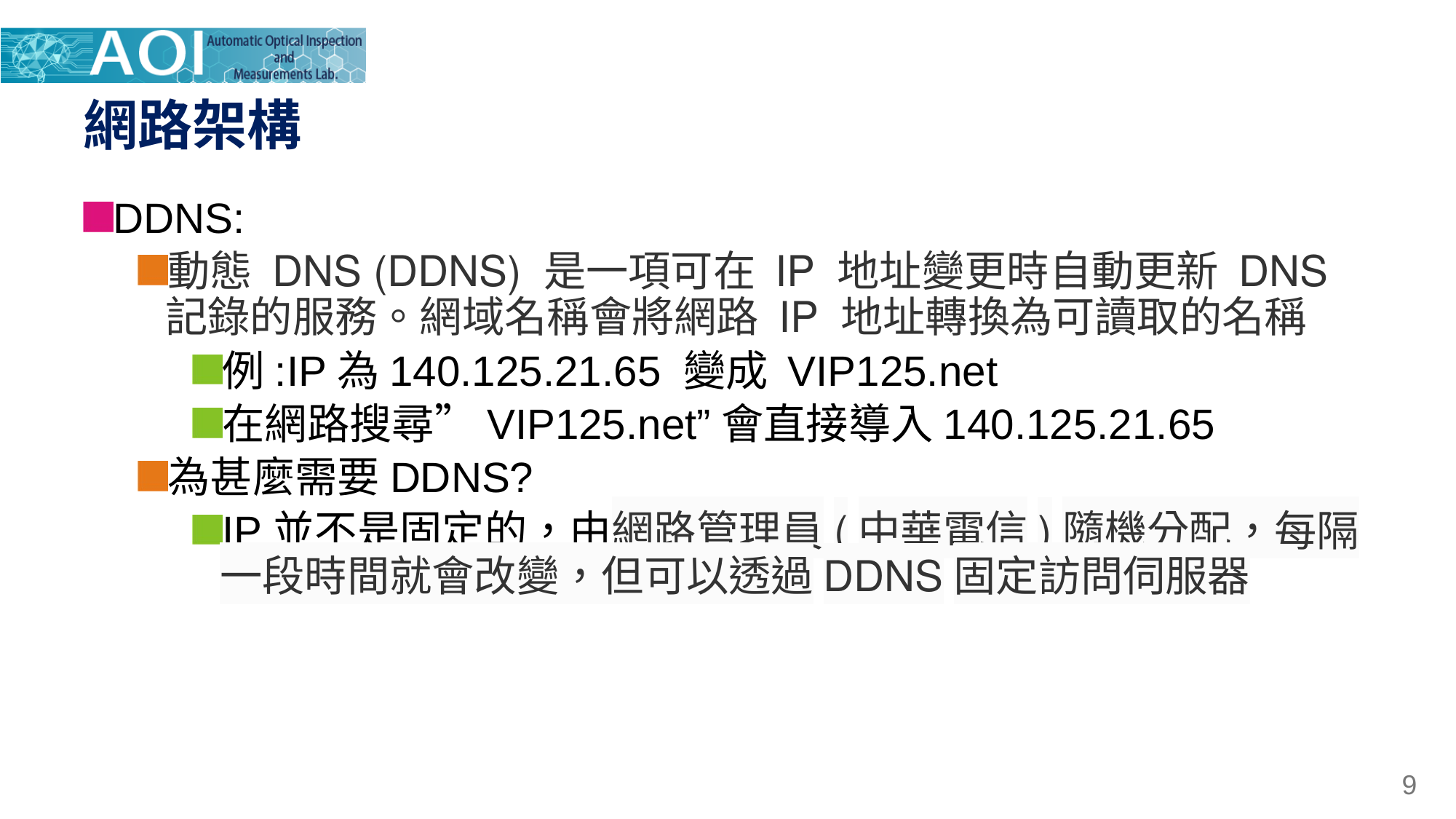

# 網路架構
DDNS:
動態 DNS (DDNS) 是一項可在 IP 地址變更時自動更新 DNS 記錄的服務。網域名稱會將網路 IP 地址轉換為可讀取的名稱
例:IP為140.125.21.65 變成 VIP125.net
在網路搜尋”VIP125.net”會直接導入140.125.21.65
為甚麼需要DDNS?
IP並不是固定的，由網路管理員(中華電信)隨機分配，每隔一段時間就會改變，但可以透過DDNS固定訪問伺服器